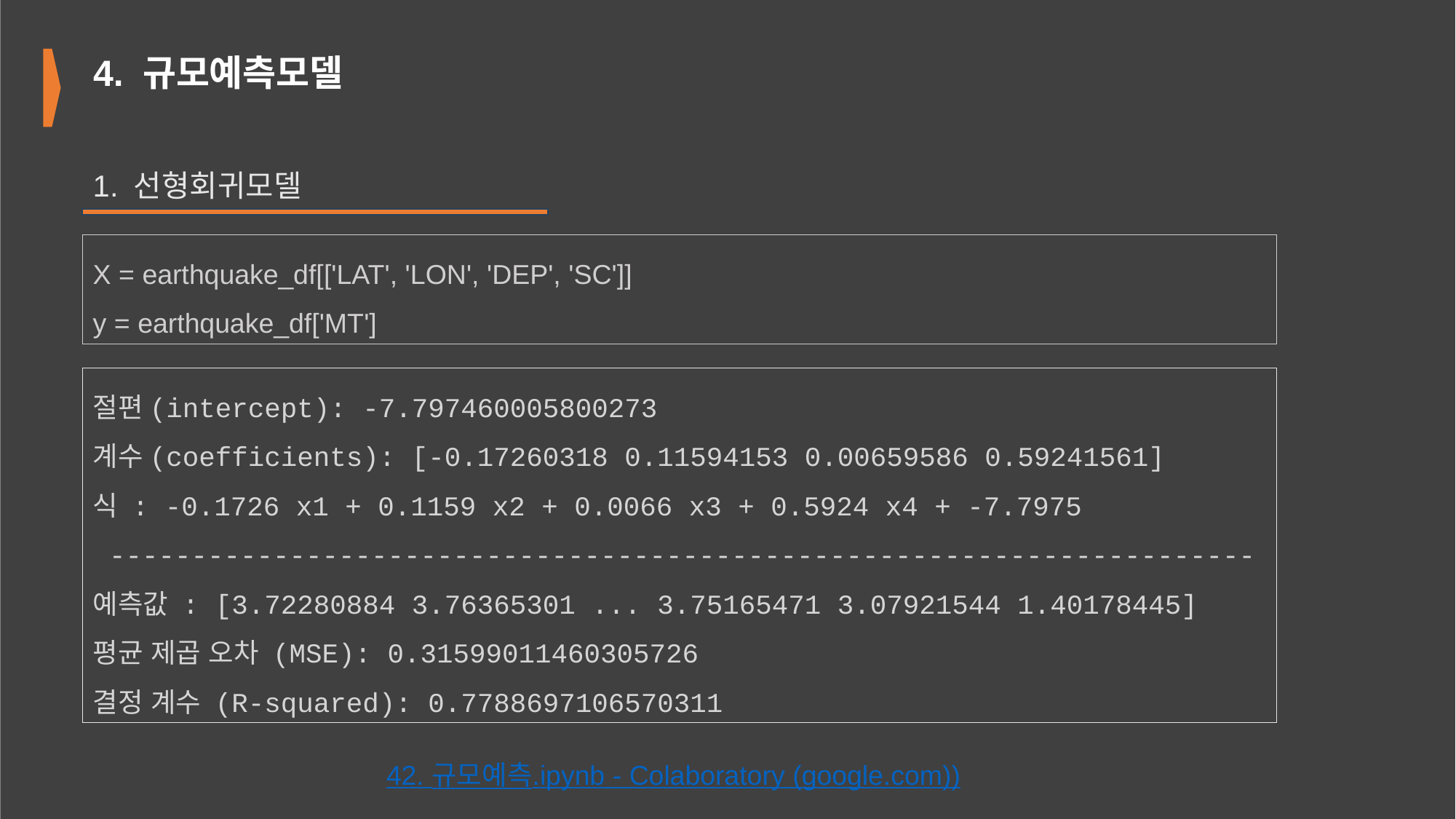

4. 규모예측모델

1. 선형회귀모델

X = earthquake_df[['LAT', 'LON', 'DEP', 'SC']]
y = earthquake_df['MT']
절편(intercept): -7.797460005800273
계수(coefficients): [-0.17260318 0.11594153 0.00659586 0.59241561]
식 : -0.1726 x1 + 0.1159 x2 + 0.0066 x3 + 0.5924 x4 + -7.7975
 ----------------------------------------------------------------------
예측값 : [3.72280884 3.76365301 ... 3.75165471 3.07921544 1.40178445]
평균 제곱 오차 (MSE): 0.31599011460305726
결정 계수 (R-squared): 0.7788697106570311
42. 규모예측.ipynb - Colaboratory (google.com))